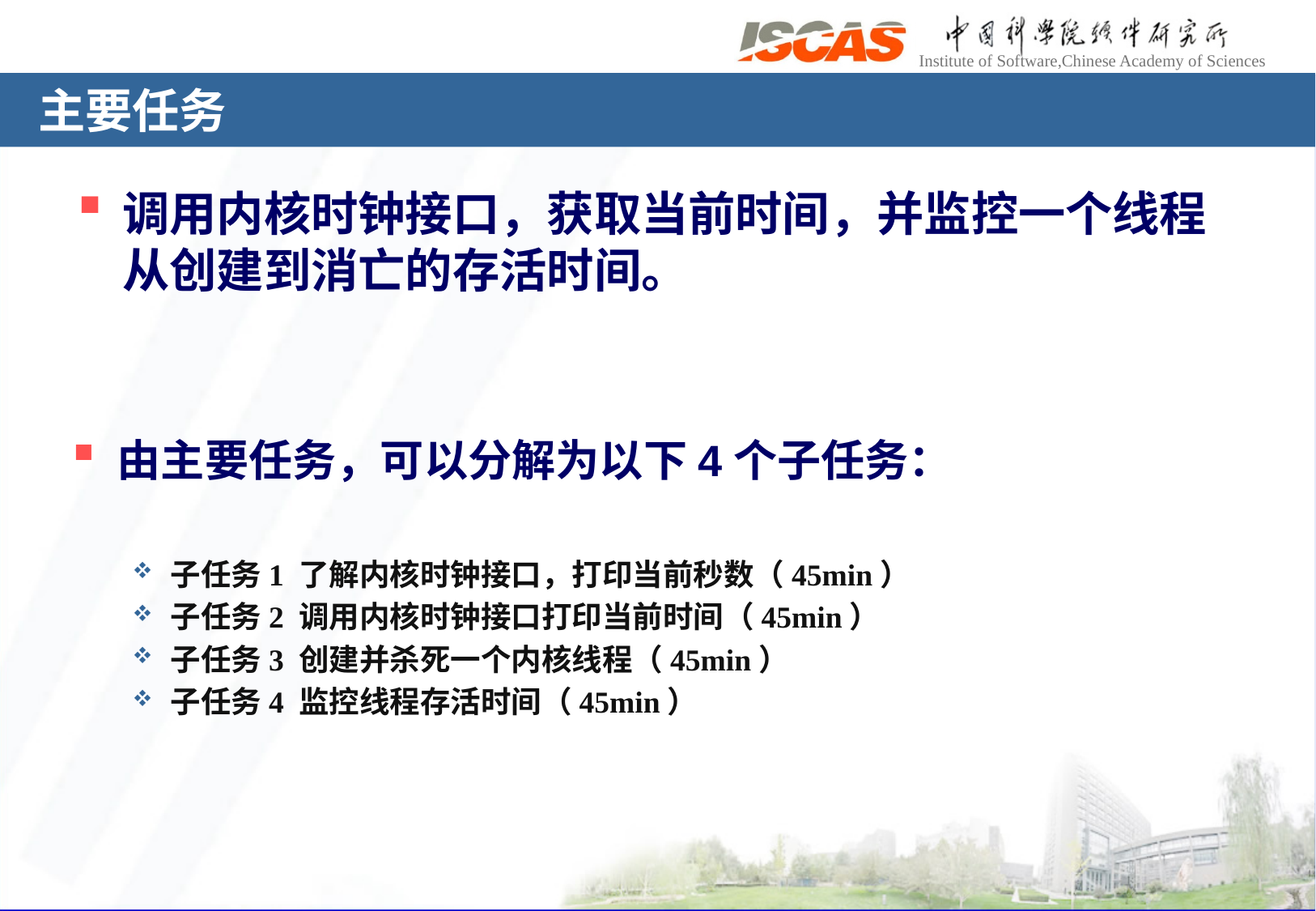

# 主要任务
调用内核时钟接口，获取当前时间，并监控一个线程从创建到消亡的存活时间。

由主要任务，可以分解为以下4个子任务：

子任务1 了解内核时钟接口，打印当前秒数（45min）
子任务2 调用内核时钟接口打印当前时间（45min）
子任务3 创建并杀死一个内核线程（45min）
子任务4 监控线程存活时间（45min）